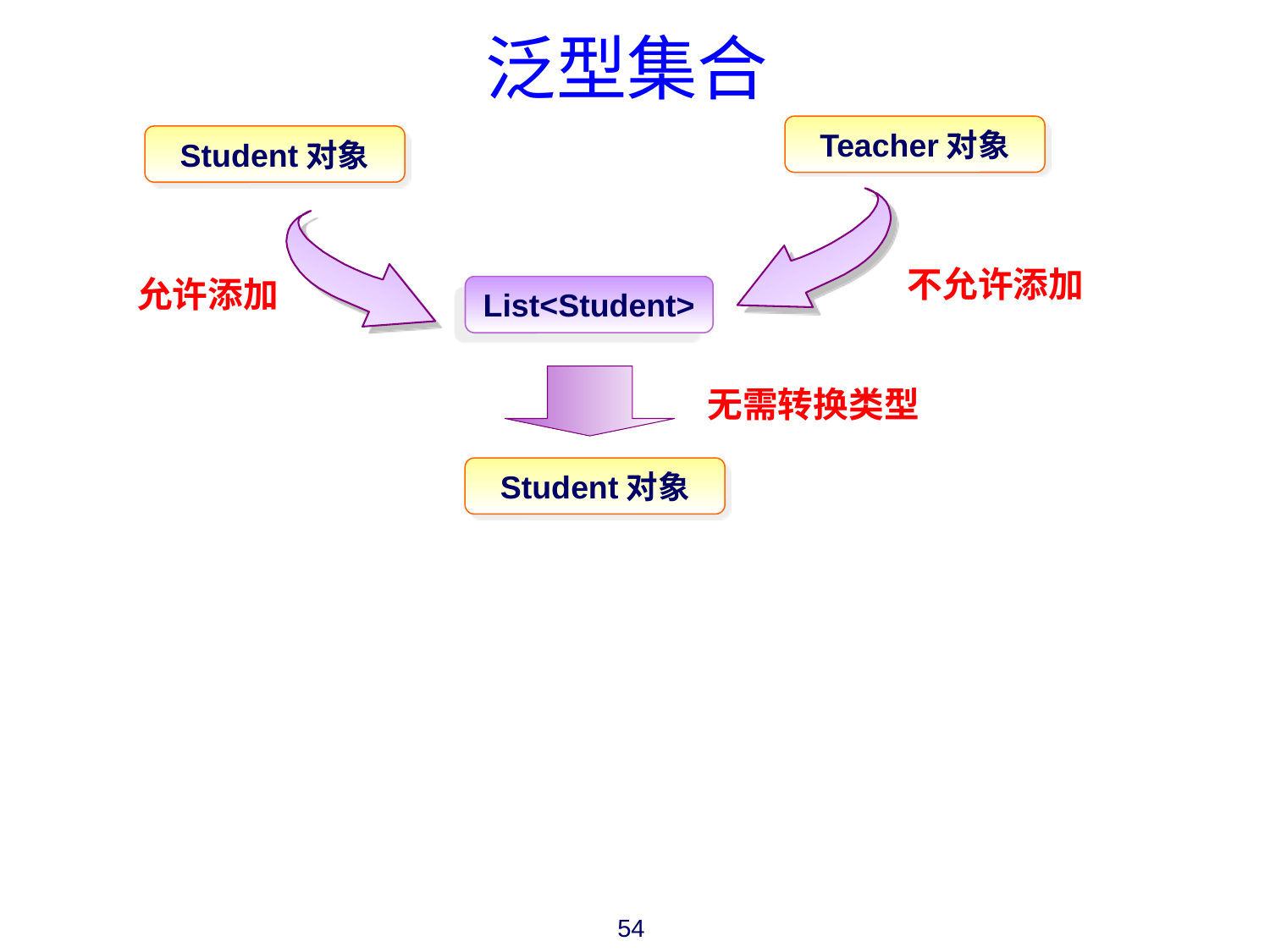

# 泛型集合
Teacher对象
Student对象

不允许添加
允许添加
List<Student>

无需转换类型
Student对象
54